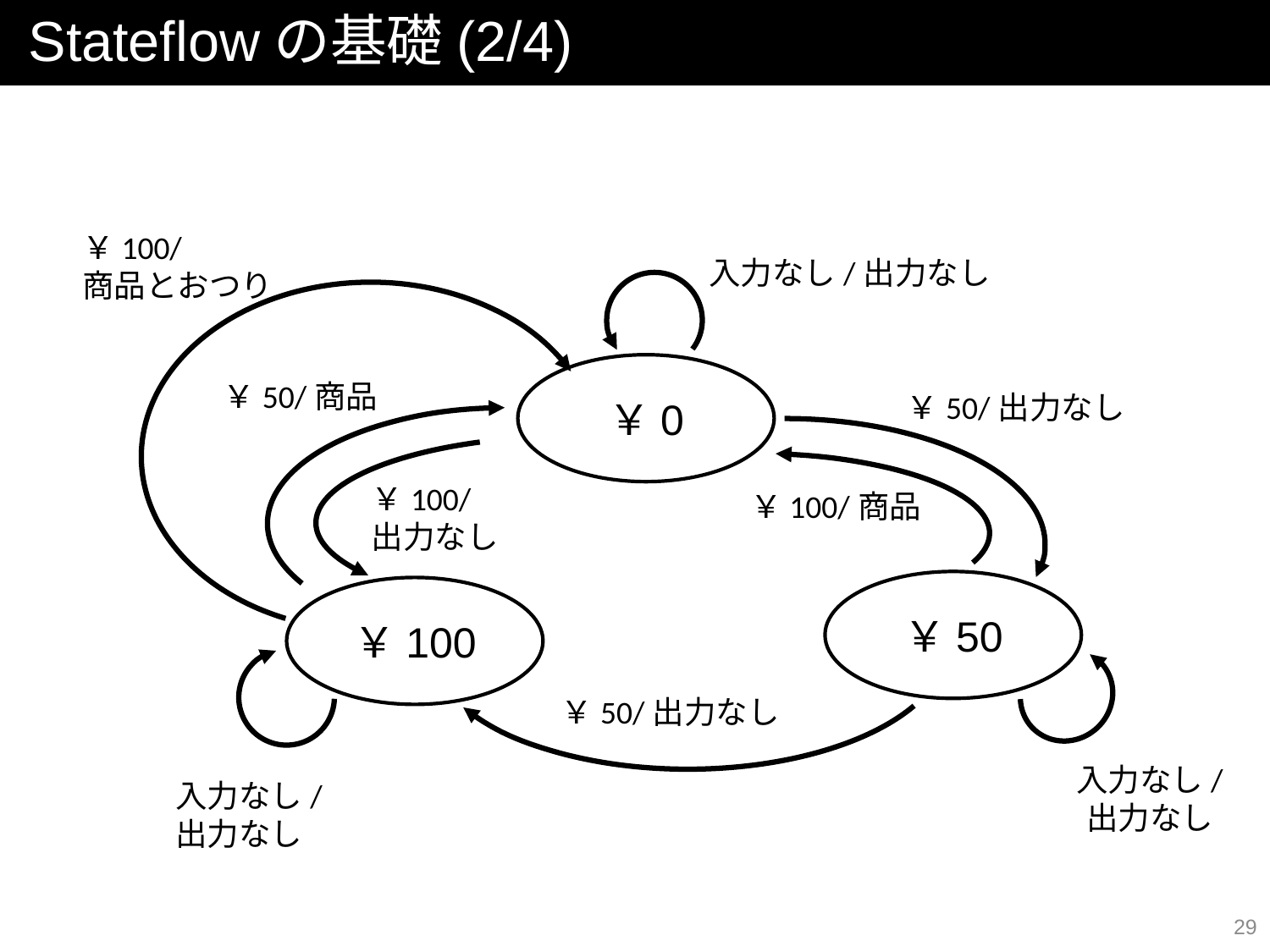

# Stateflowの基礎(2/4)
￥100/
商品とおつり
入力なし/出力なし

￥0
￥50/商品
￥50/出力なし

￥100/
出力なし
￥100/商品

￥50
￥100

￥50/出力なし
入力なし/
出力なし
入力なし/
出力なし
29